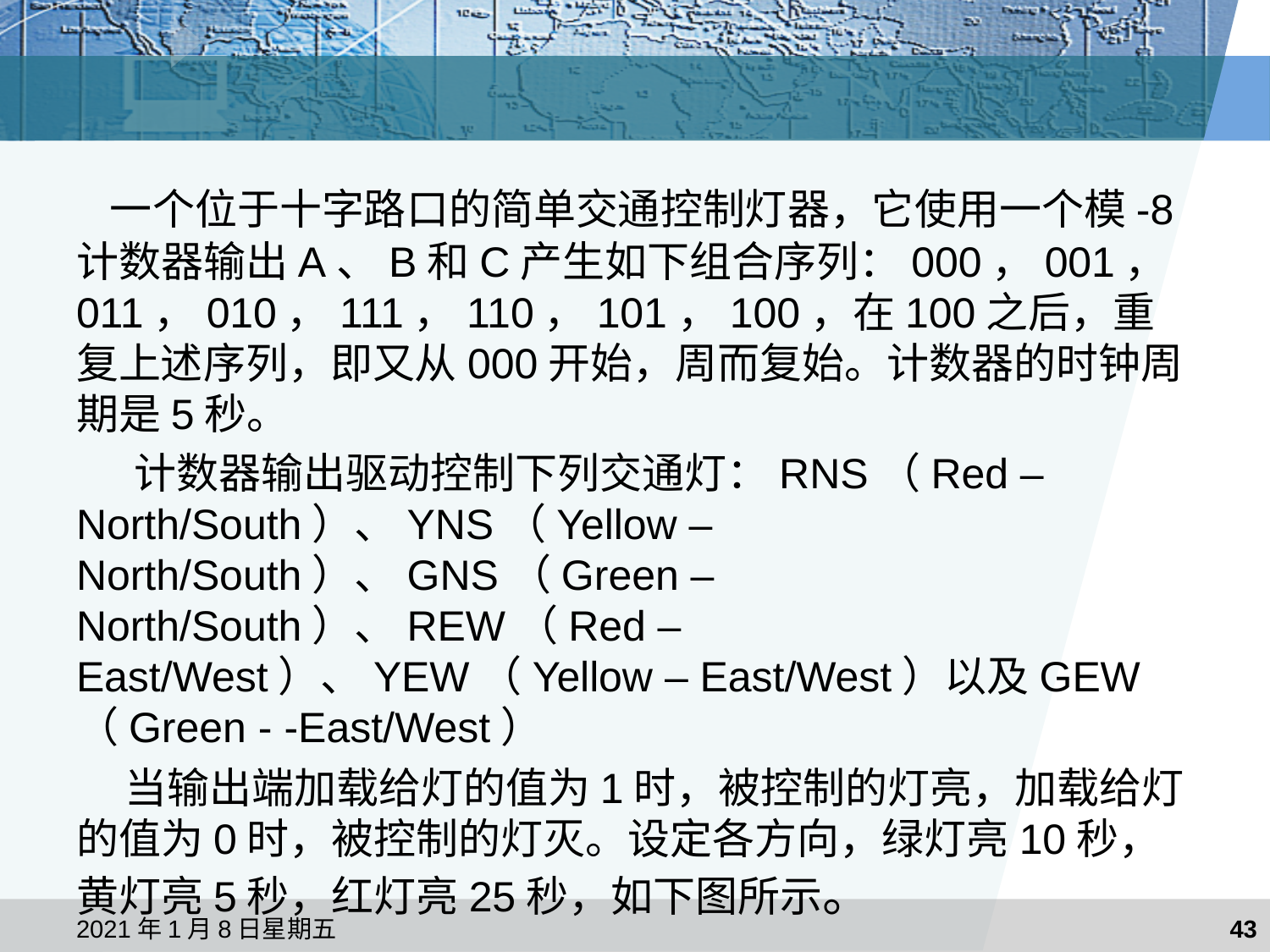

#
  一个位于十字路口的简单交通控制灯器，它使用一个模-8计数器输出A、B和C产生如下组合序列：000，001，011，010，111，110，101，100，在100之后，重复上述序列，即又从000开始，周而复始。计数器的时钟周期是5秒。
     计数器输出驱动控制下列交通灯：RNS（Red – North/South）、YNS（Yellow – North/South）、GNS（Green – North/South）、REW（Red – East/West）、YEW（Yellow – East/West）以及GEW（Green - -East/West）
    当输出端加载给灯的值为1时，被控制的灯亮，加载给灯的值为0时，被控制的灯灭。设定各方向，绿灯亮10秒，黄灯亮5秒，红灯亮25秒，如下图所示。

2021年1月8日星期五
43